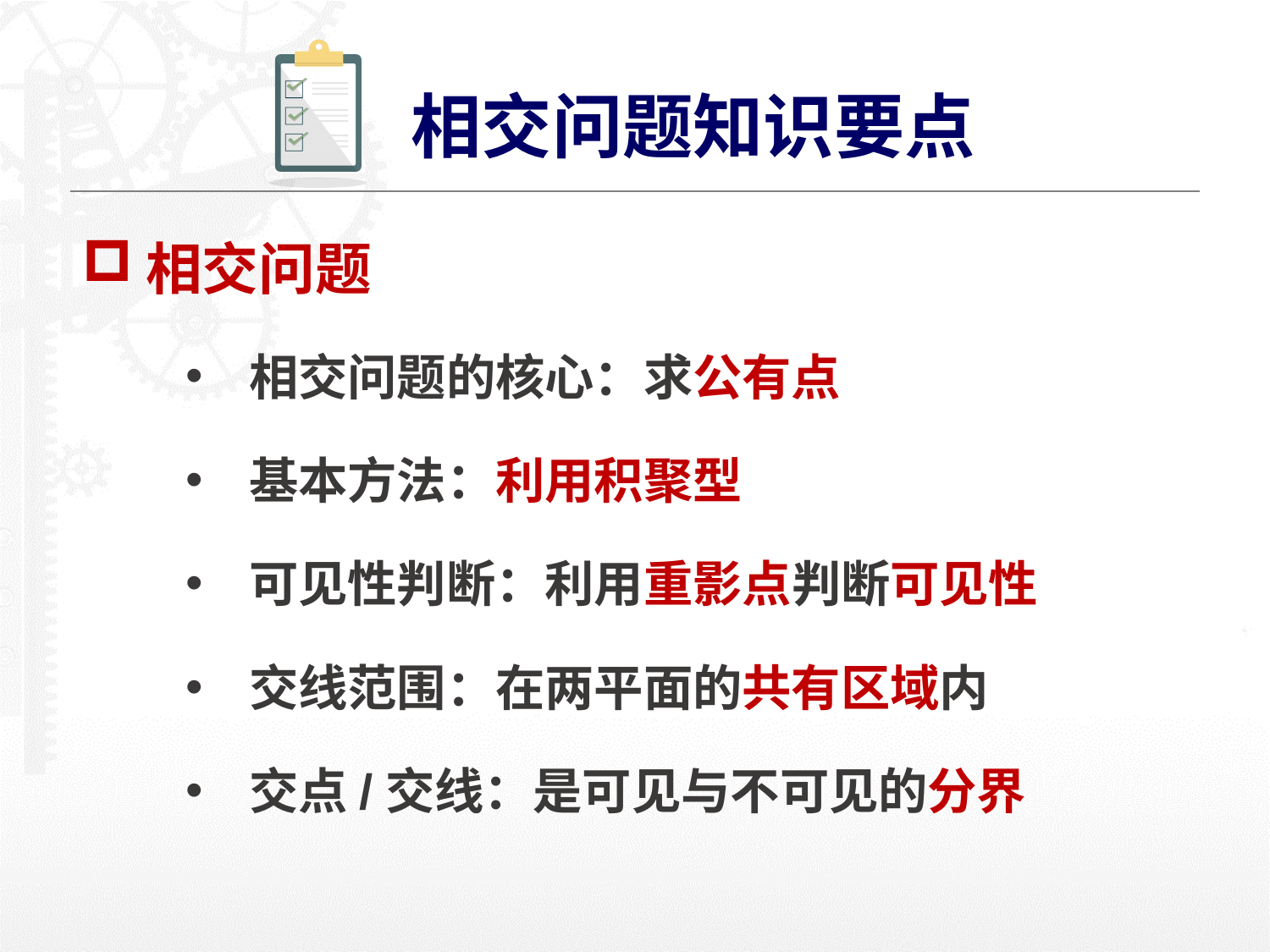

相交问题知识要点
相交问题
相交问题的核心：求公有点
基本方法：利用积聚型
可见性判断：利用重影点判断可见性
交线范围：在两平面的共有区域内
交点/交线：是可见与不可见的分界